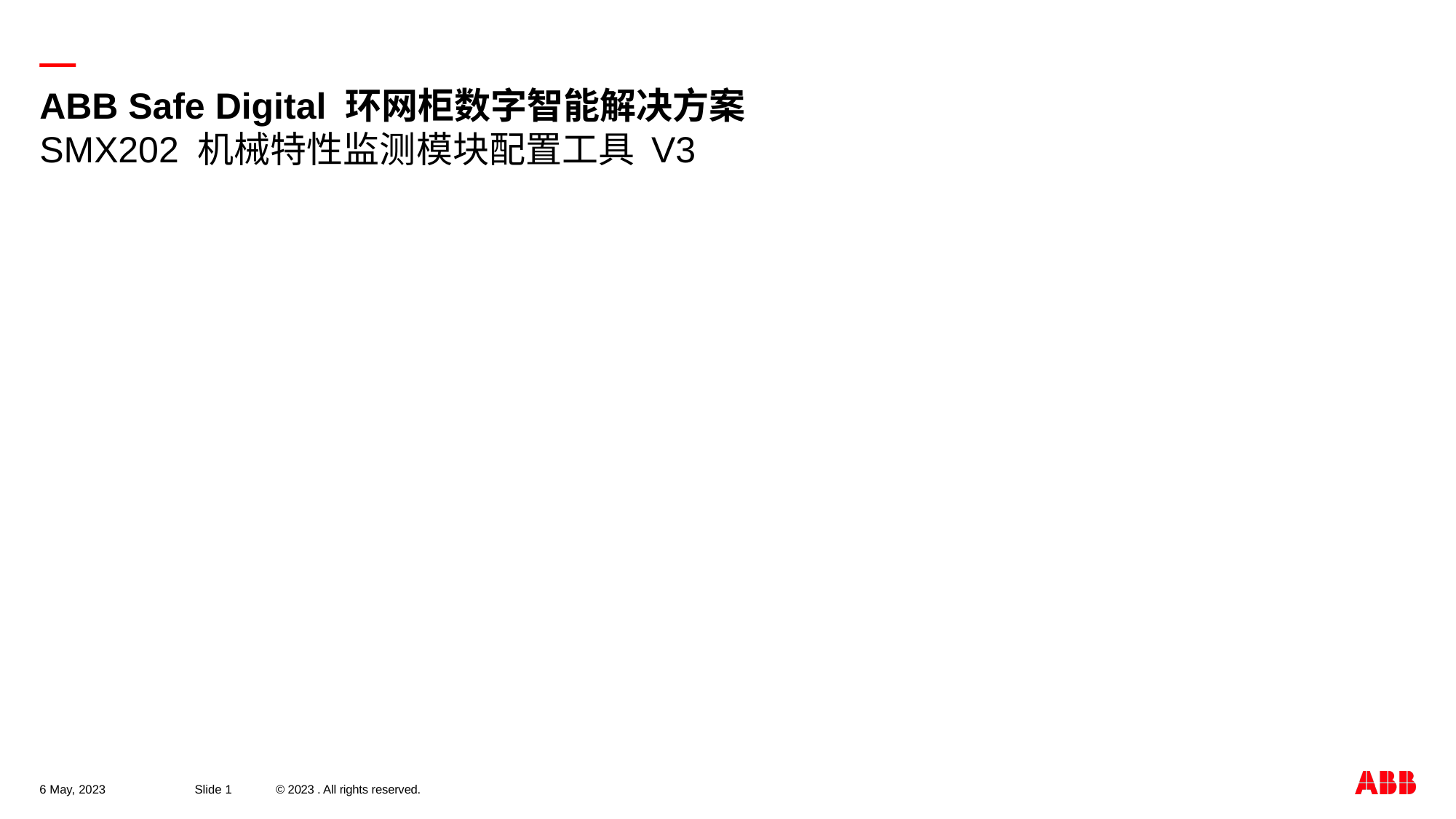

# ABB Safe Digital 环网柜数字智能解决方案
SMX202 机械特性监测模块配置工具 V3
6 May, 2023
Slide 1